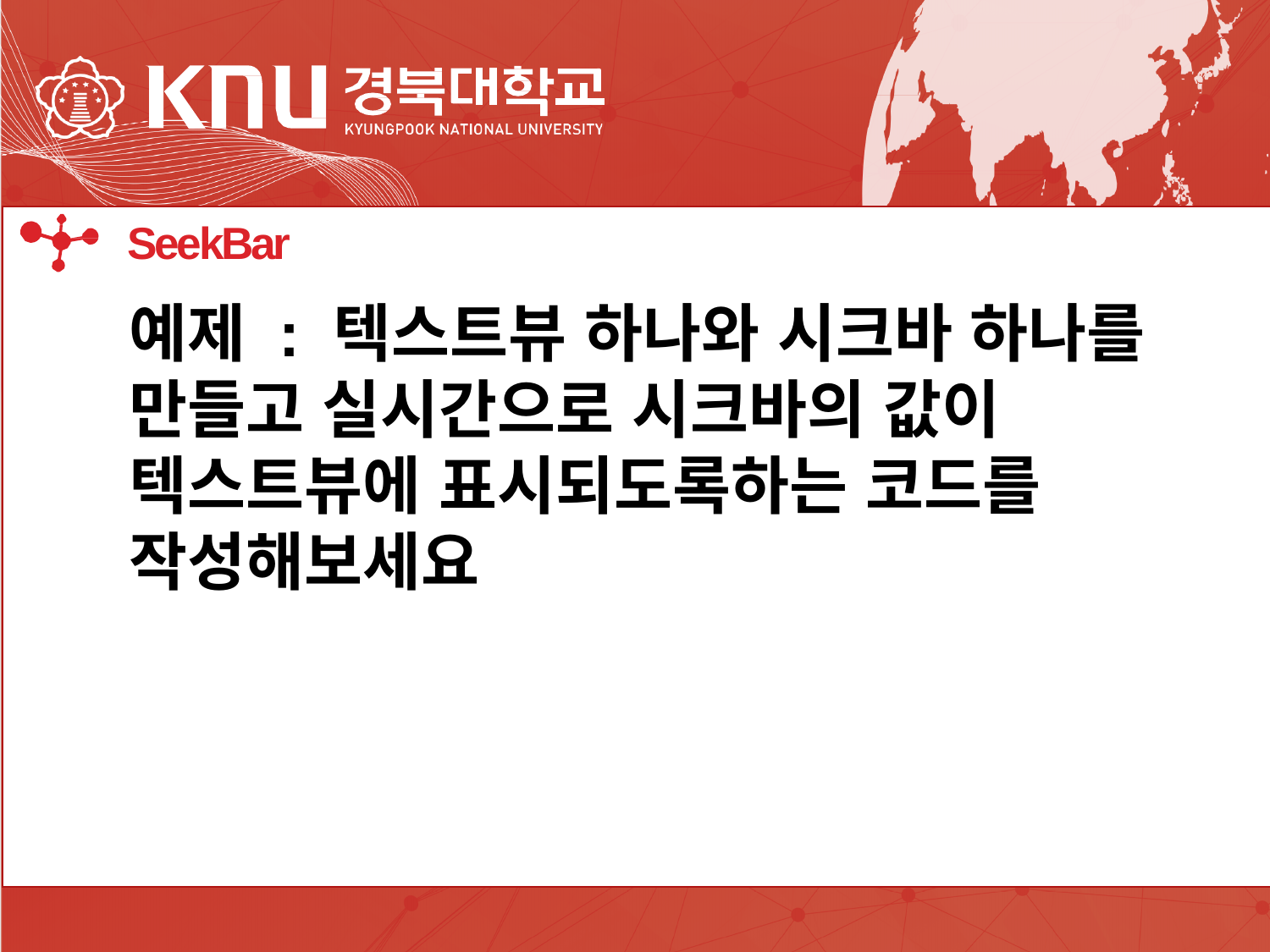

IDE

SeekBar

예제 : 텍스트뷰 하나와 시크바 하나를 만들고 실시간으로 시크바의 값이 텍스트뷰에 표시되도록하는 코드를 작성해보세요